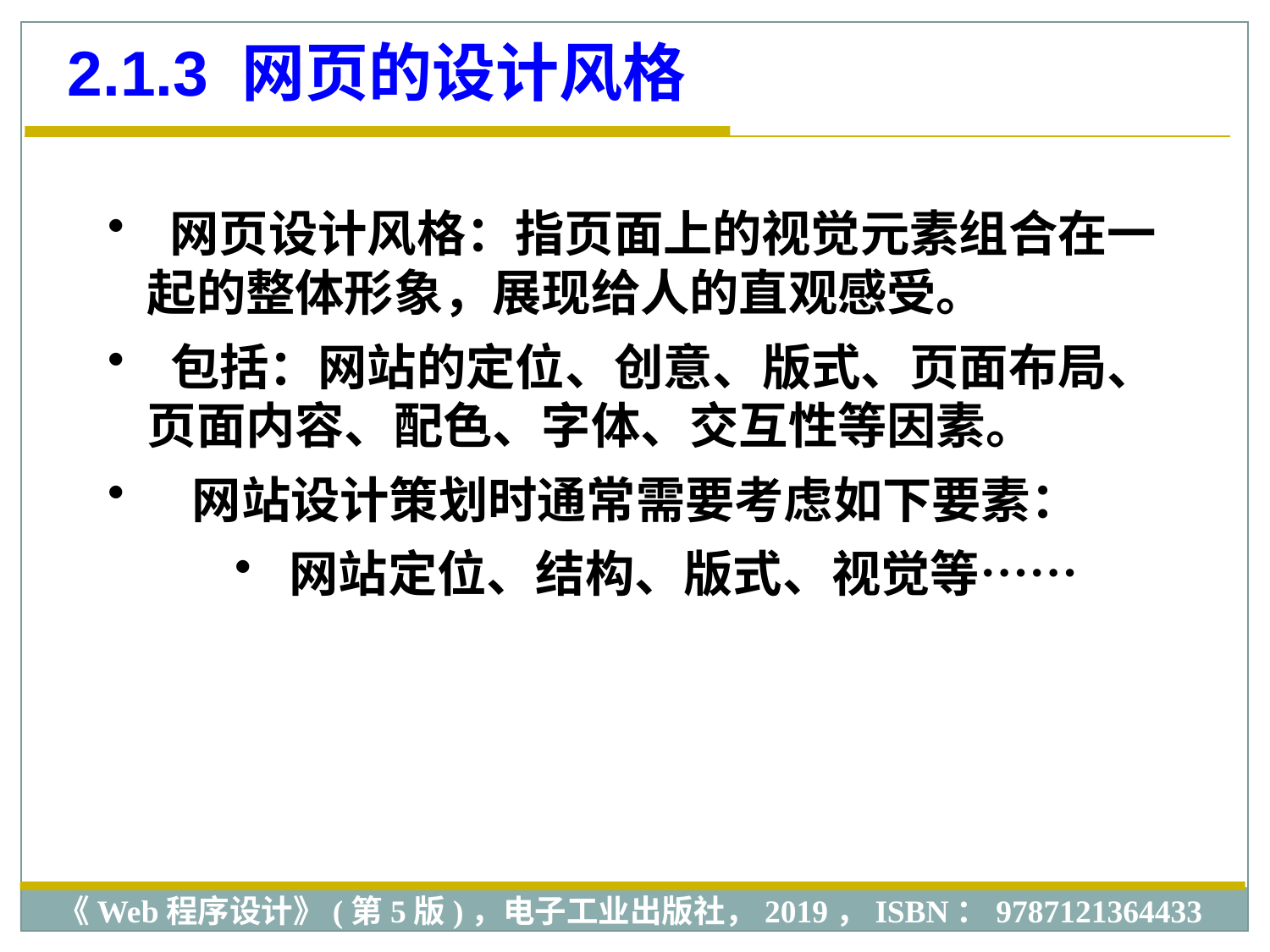

2.1.3 网页的设计风格
 网页设计风格：指页面上的视觉元素组合在一起的整体形象，展现给人的直观感受。
 包括：网站的定位、创意、版式、页面布局、页面内容、配色、字体、交互性等因素。
   网站设计策划时通常需要考虑如下要素：
 网站定位、结构、版式、视觉等……